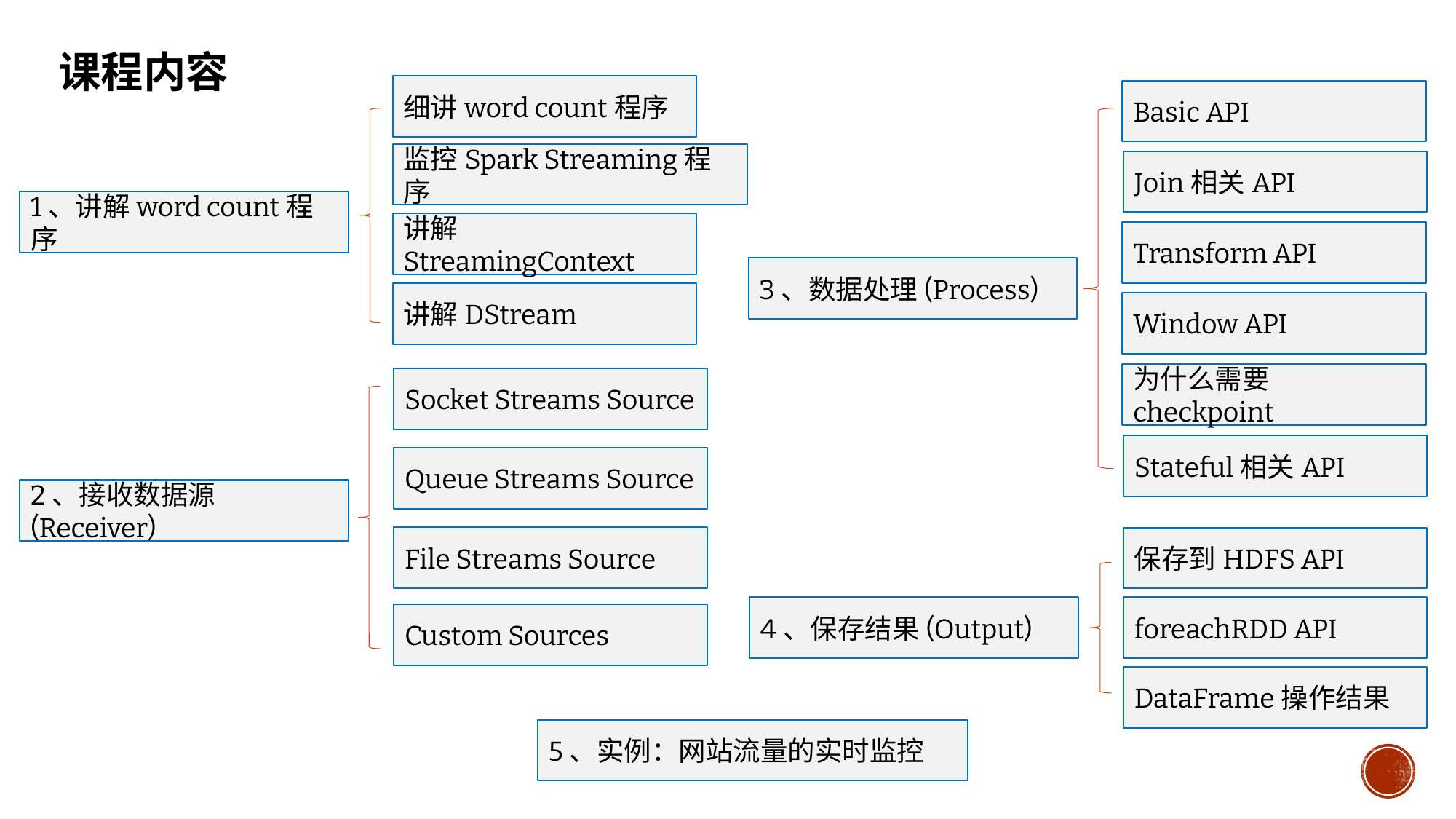

课程内容
细讲word count程序
Basic API

监控Spark Streaming程序
Join相关API
1、讲解word count程序
讲解StreamingContext
Transform API
3、数据处理(Process)
讲解DStream
Window API
为什么需要checkpoint
Socket Streams Source

Stateful相关API
Queue Streams Source
2、接收数据源(Receiver)
File Streams Source
保存到HDFS API

4、保存结果(Output)
foreachRDD API
Custom Sources
DataFrame操作结果
5、实例：网站流量的实时监控